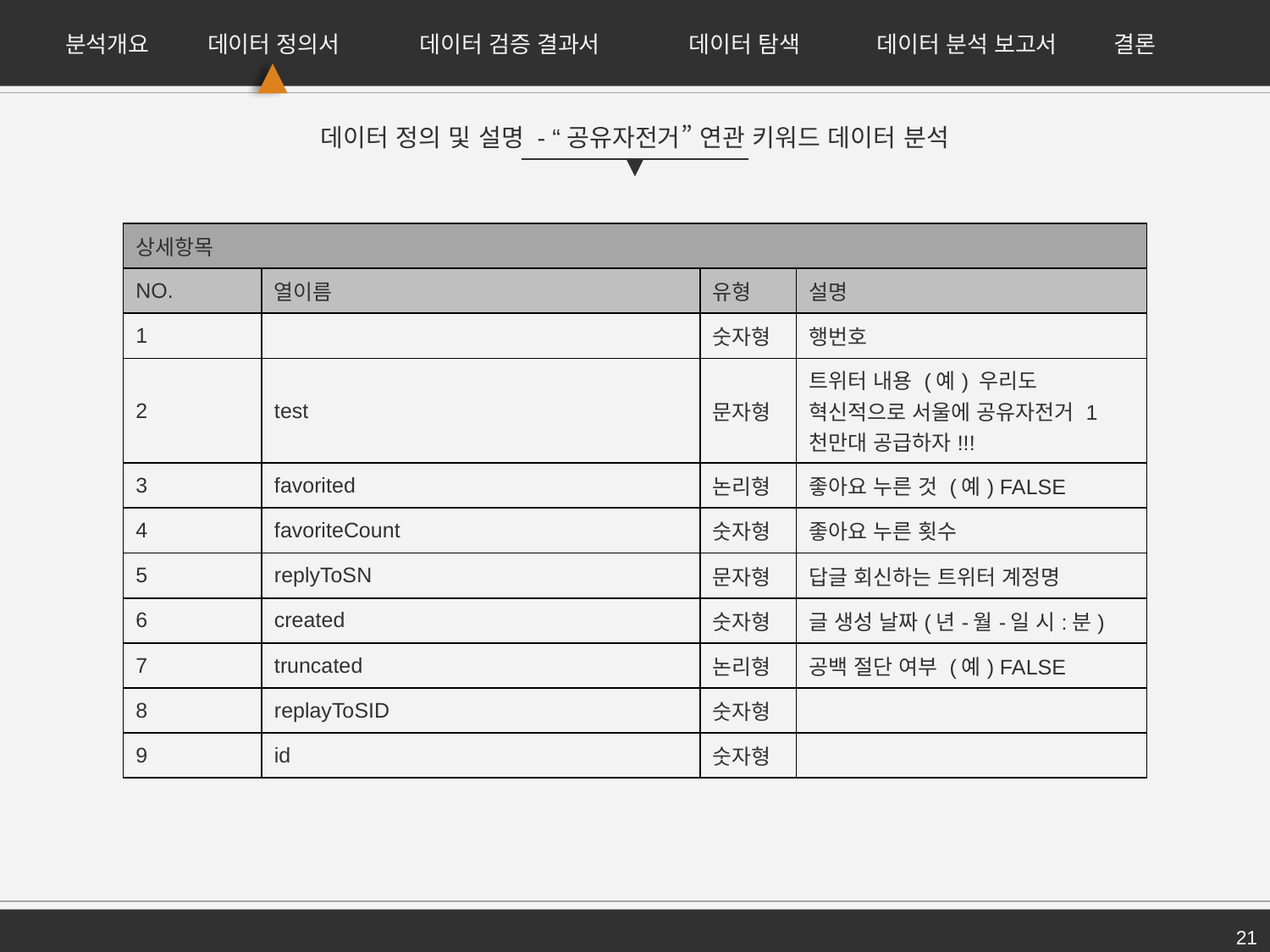

분석개요
데이터 정의서
데이터 검증 결과서
데이터 탐색
데이터 분석 보고서
결론

데이터 정의 및 설명 - “공유자전거” 연관 키워드 데이터 분석

| 상세항목 |  |  |  |
| --- | --- | --- | --- |
| NO. | 열이름 | 유형 | 설명 |
| 1 |  | 숫자형 | 행번호 |
| 2 | test | 문자형 | 트위터 내용 (예) 우리도 혁신적으로 서울에 공유자전거 1천만대 공급하자!!! |
| 3 | favorited | 논리형 | 좋아요 누른 것 (예) FALSE |
| 4 | favoriteCount | 숫자형 | 좋아요 누른 횟수 |
| 5 | replyToSN | 문자형 | 답글 회신하는 트위터 계정명 |
| 6 | created | 숫자형 | 글 생성 날짜(년-월-일 시:분) |
| 7 | truncated | 논리형 | 공백 절단 여부 (예) FALSE |
| 8 | replayToSID | 숫자형 |  |
| 9 | id | 숫자형 |  |

21